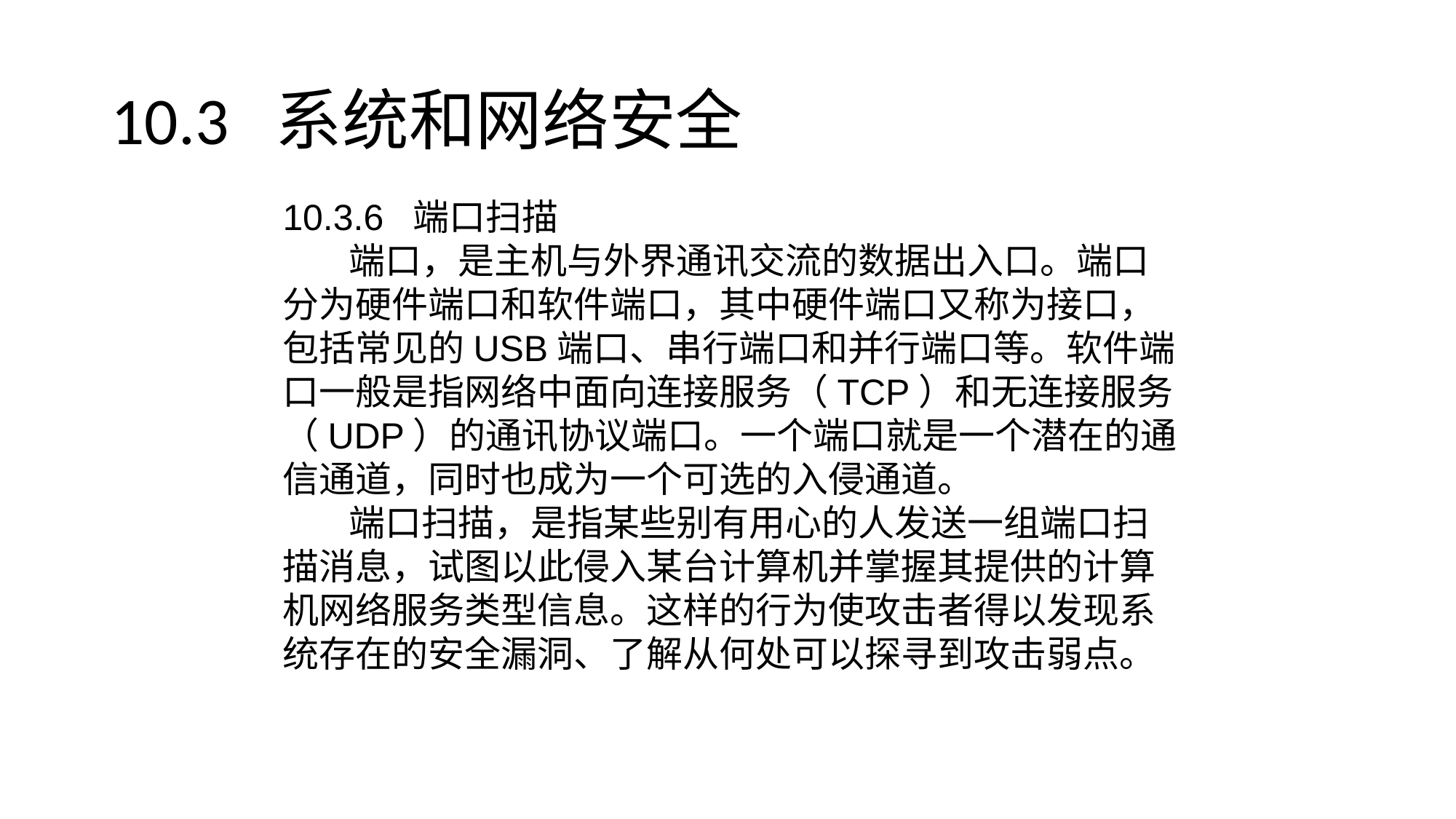

10.3  系统和网络安全
10.3.6  端口扫描
       端口，是主机与外界通讯交流的数据出入口。端口分为硬件端口和软件端口，其中硬件端口又称为接口，包括常见的USB端口、串行端口和并行端口等。软件端口一般是指网络中面向连接服务（TCP）和无连接服务（UDP）的通讯协议端口。一个端口就是一个潜在的通信通道，同时也成为一个可选的入侵通道。
       端口扫描，是指某些别有用心的人发送一组端口扫描消息，试图以此侵入某台计算机并掌握其提供的计算机网络服务类型信息。这样的行为使攻击者得以发现系统存在的安全漏洞、了解从何处可以探寻到攻击弱点。
19